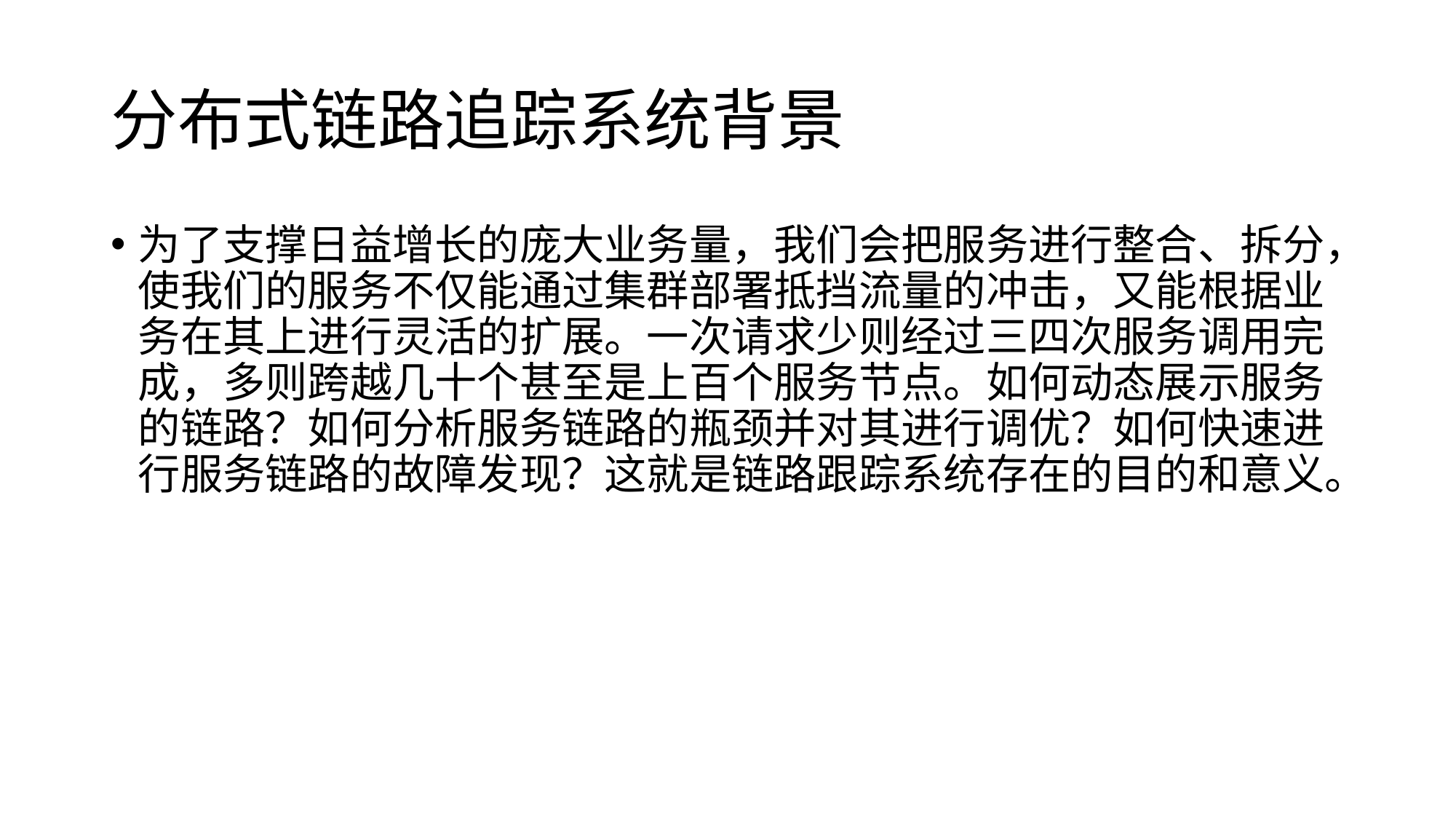

# 分布式链路追踪系统背景
为了支撑日益增长的庞大业务量，我们会把服务进行整合、拆分，使我们的服务不仅能通过集群部署抵挡流量的冲击，又能根据业务在其上进行灵活的扩展。一次请求少则经过三四次服务调用完成，多则跨越几十个甚至是上百个服务节点。如何动态展示服务的链路？如何分析服务链路的瓶颈并对其进行调优？如何快速进行服务链路的故障发现？这就是链路跟踪系统存在的目的和意义。